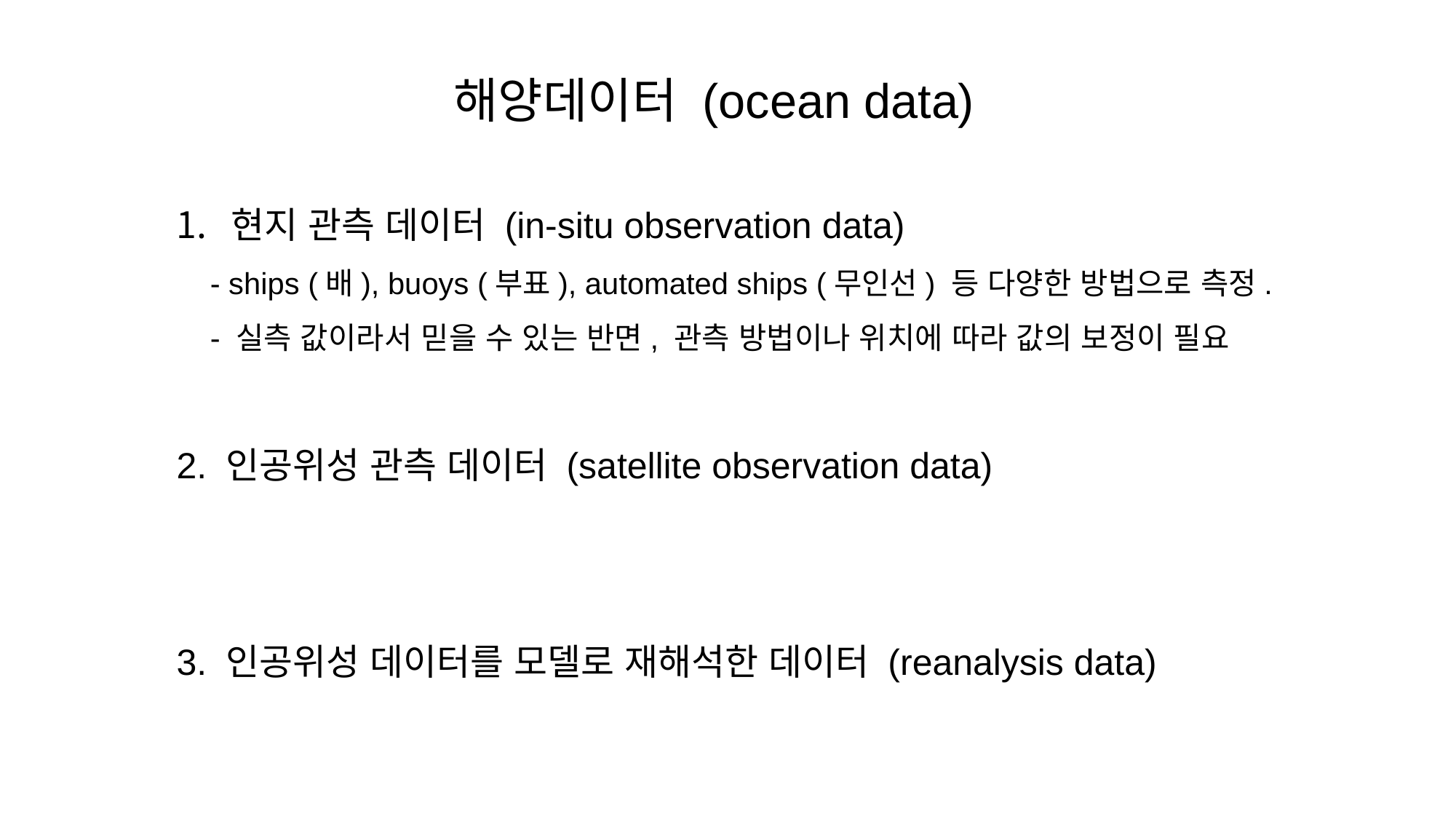

# 해양데이터 (ocean data)
현지 관측 데이터 (in-situ observation data)
    - ships (배), buoys (부표), automated ships (무인선) 등 다양한 방법으로 측정.
    - 실측 값이라서 믿을 수 있는 반면, 관측 방법이나 위치에 따라 값의 보정이 필요

2. 인공위성 관측 데이터 (satellite observation data)

3. 인공위성 데이터를 모델로 재해석한 데이터 (reanalysis data)